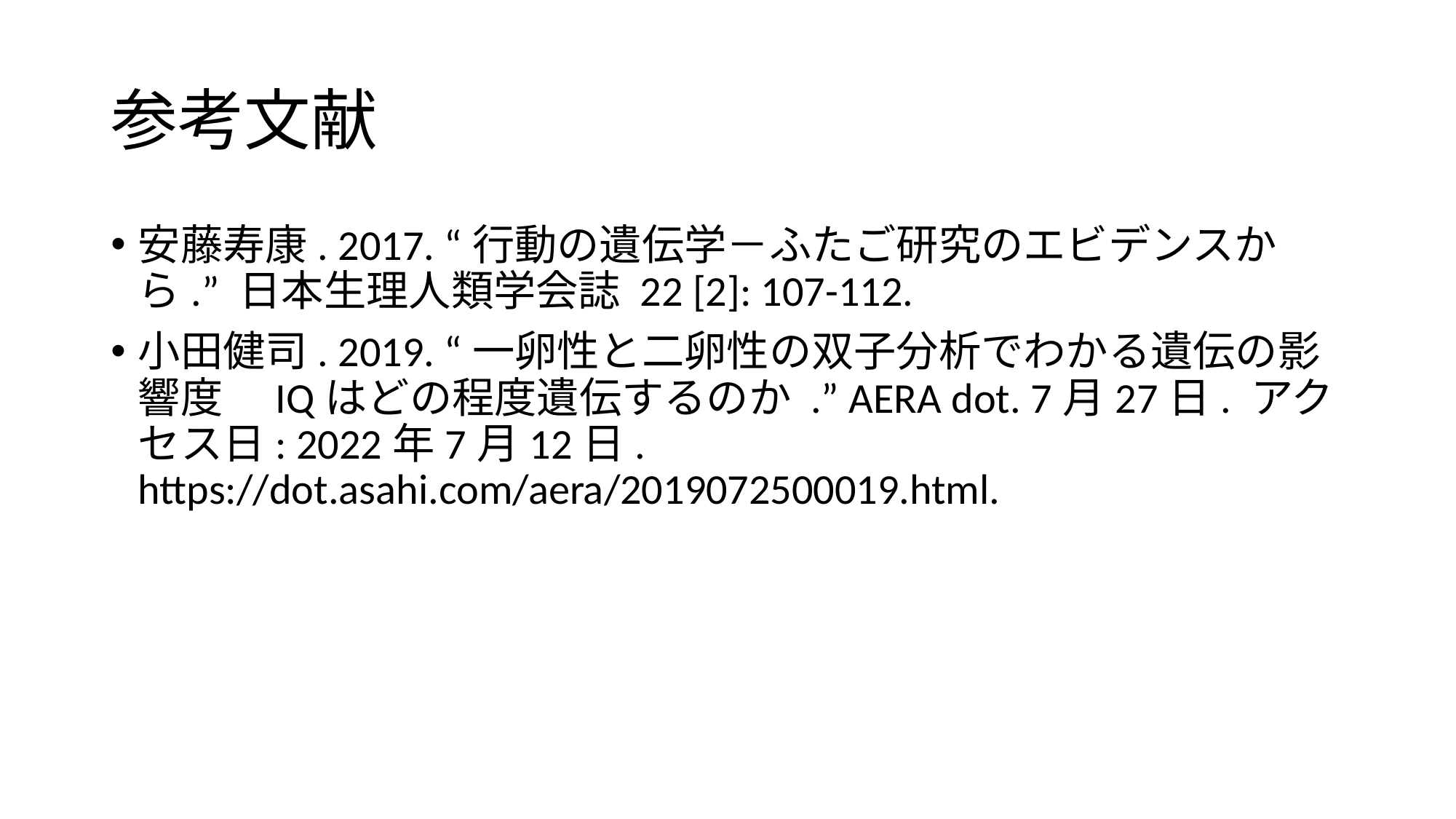

# 参考文献
安藤寿康. 2017. “行動の遺伝学－ふたご研究のエビデンスから.” 日本生理人類学会誌 22 [2]: 107-112.
小田健司. 2019. “一卵性と二卵性の双子分析でわかる遺伝の影響度　IQはどの程度遺伝するのか .” AERA dot. 7月27日. アクセス日: 2022年7月12日. https://dot.asahi.com/aera/2019072500019.html.